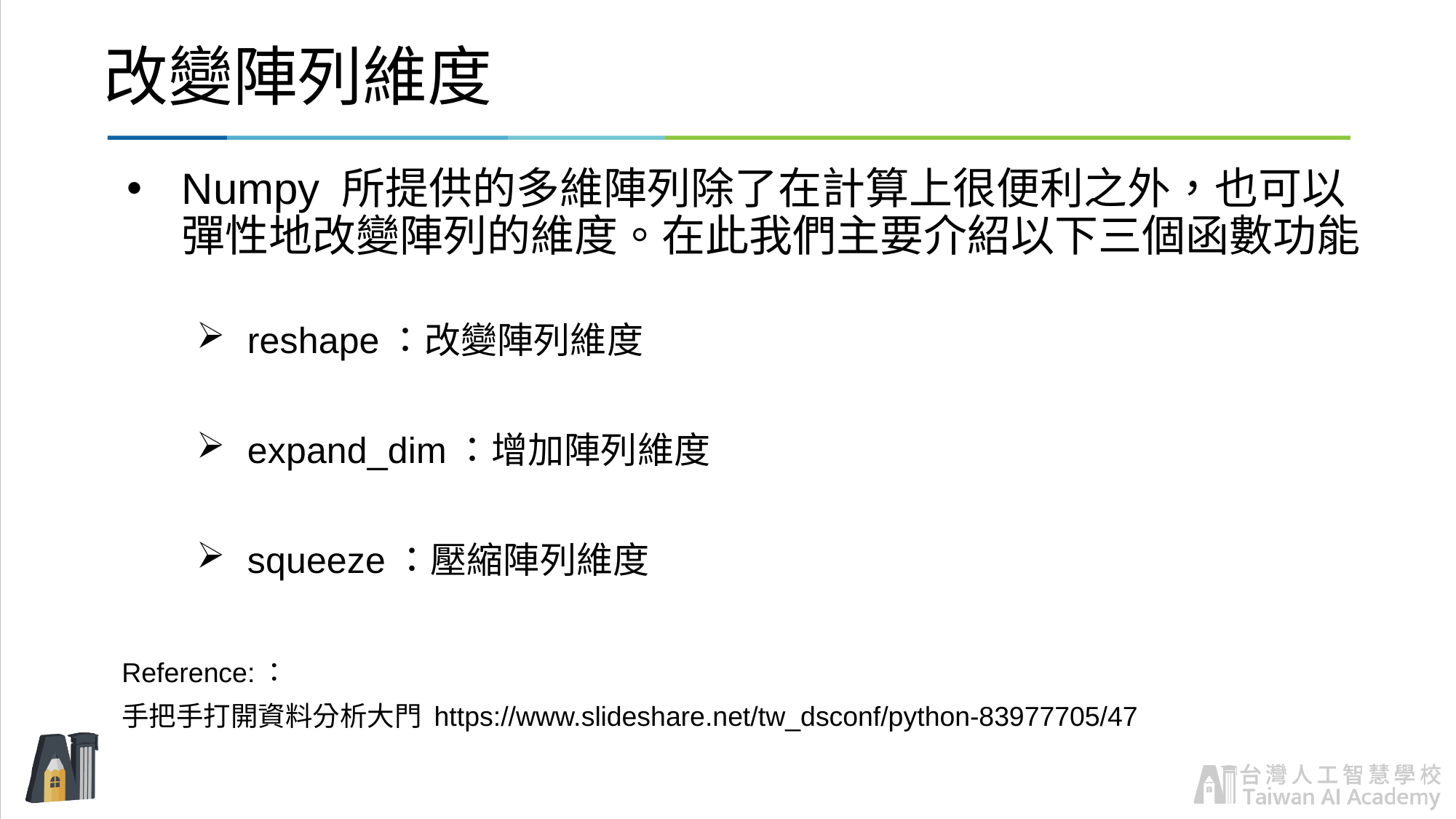

# 改變陣列維度
Numpy 所提供的多維陣列除了在計算上很便利之外，也可以彈性地改變陣列的維度。在此我們主要介紹以下三個函數功能

reshape：改變陣列維度

expand_dim：增加陣列維度

squeeze：壓縮陣列維度

Reference:：
手把手打開資料分析大門 https://www.slideshare.net/tw_dsconf/python-83977705/47